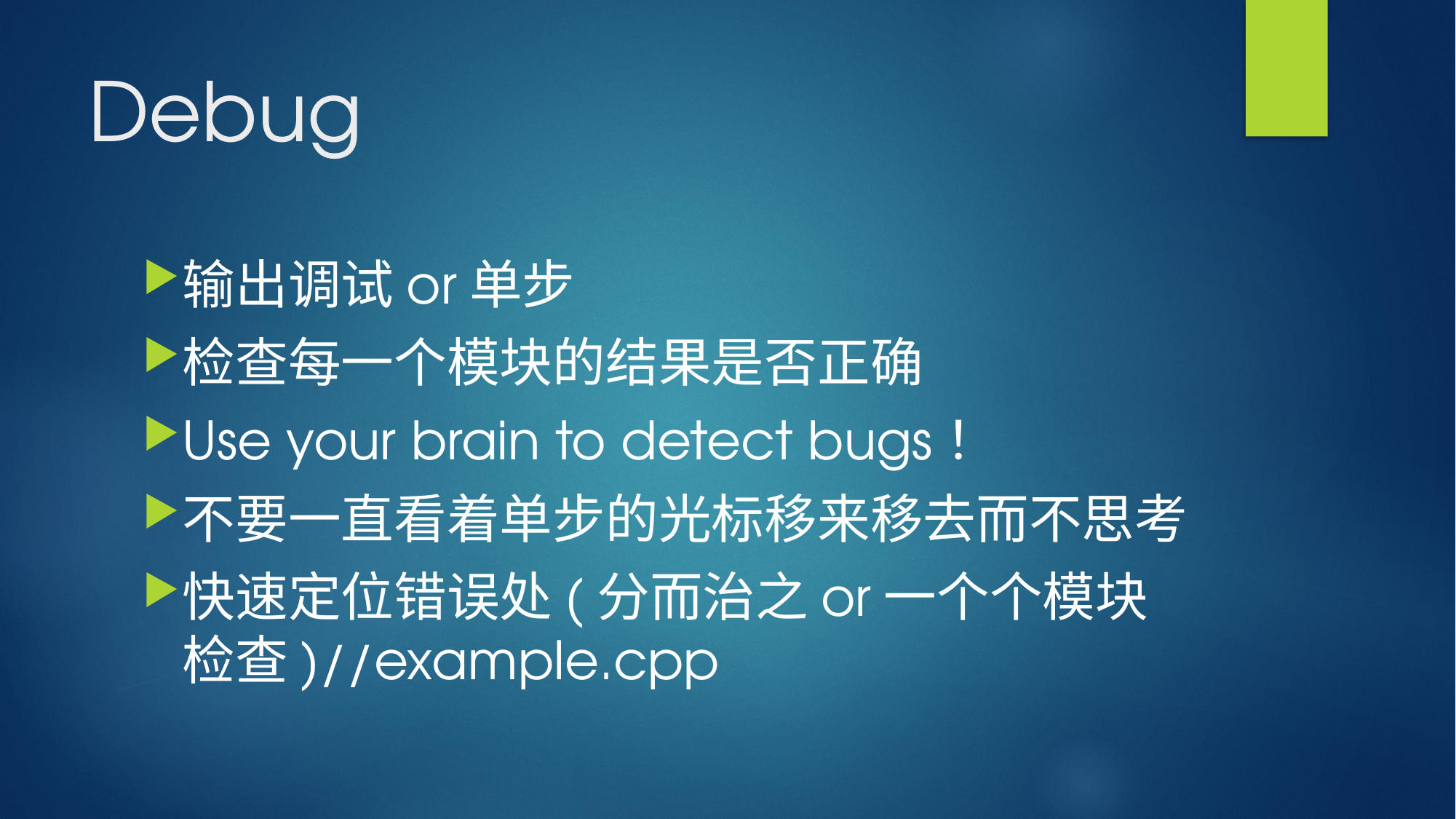

# Debug
输出调试or单步
检查每一个模块的结果是否正确
Use your brain to detect bugs！
不要一直看着单步的光标移来移去而不思考
快速定位错误处(分而治之or一个个模块检查)//example.cpp